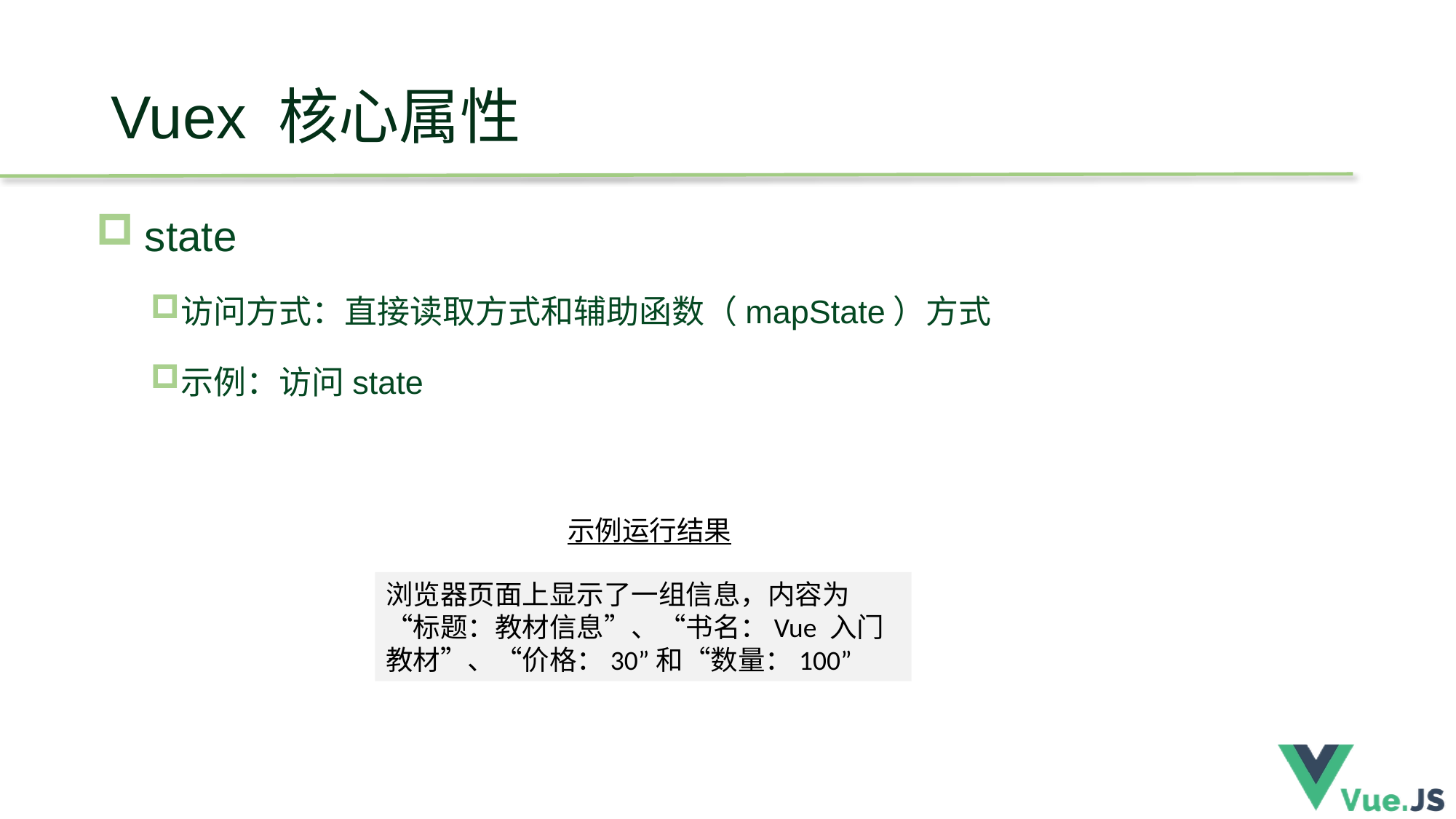

# Vuex 核心属性
 state
访问方式：直接读取方式和辅助函数（mapState）方式
示例：访问state

示例运行结果
浏览器页面上显示了一组信息，内容为“标题：教材信息”、“书名：Vue 入门教材”、“价格：30”和“数量：100”